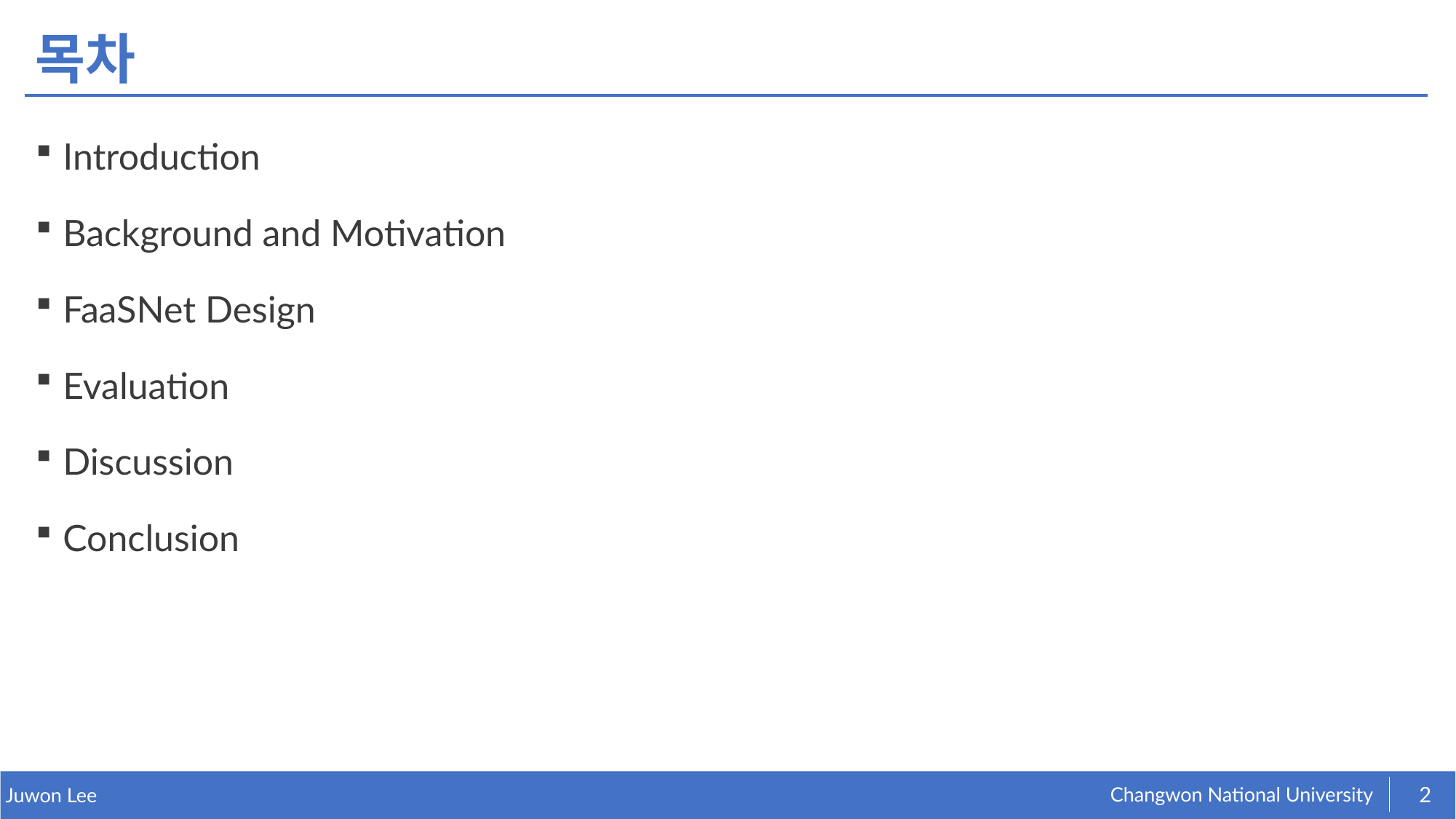

# 목차
Introduction
Background and Motivation
FaaSNet Design
Evaluation
Discussion
Conclusion

2